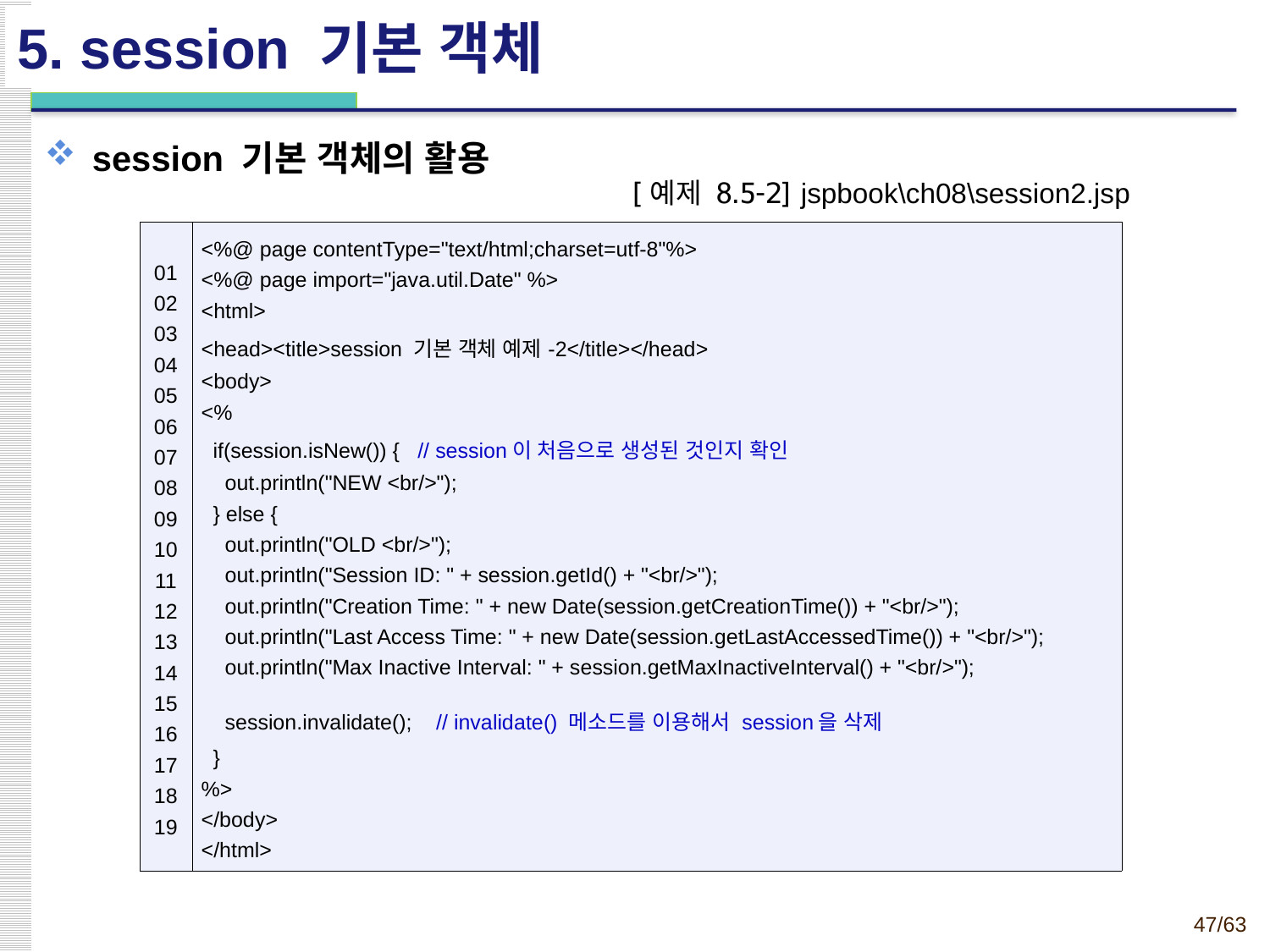

47/65
제8장

# 5. session 기본 객체
session 기본 객체의 활용
[예제 8.5-2] jspbook\ch08\session2.jsp
| 01 02 03 04 05 06 07 08 09 10 11 12 13 14 15 16 17 18 19 | <%@ page contentType="text/html;charset=utf-8"%> <%@ page import="java.util.Date" %> <html> <head><title>session 기본 객체 예제-2</title></head> <body> <% if(session.isNew()) { // session이 처음으로 생성된 것인지 확인 out.println("NEW <br/>"); } else { out.println("OLD <br/>"); out.println("Session ID: " + session.getId() + "<br/>"); out.println("Creation Time: " + new Date(session.getCreationTime()) + "<br/>"); out.println("Last Access Time: " + new Date(session.getLastAccessedTime()) + "<br/>"); out.println("Max Inactive Interval: " + session.getMaxInactiveInterval() + "<br/>"); session.invalidate(); // invalidate() 메소드를 이용해서 session을 삭제 } %> </body> </html> |
| --- | --- |